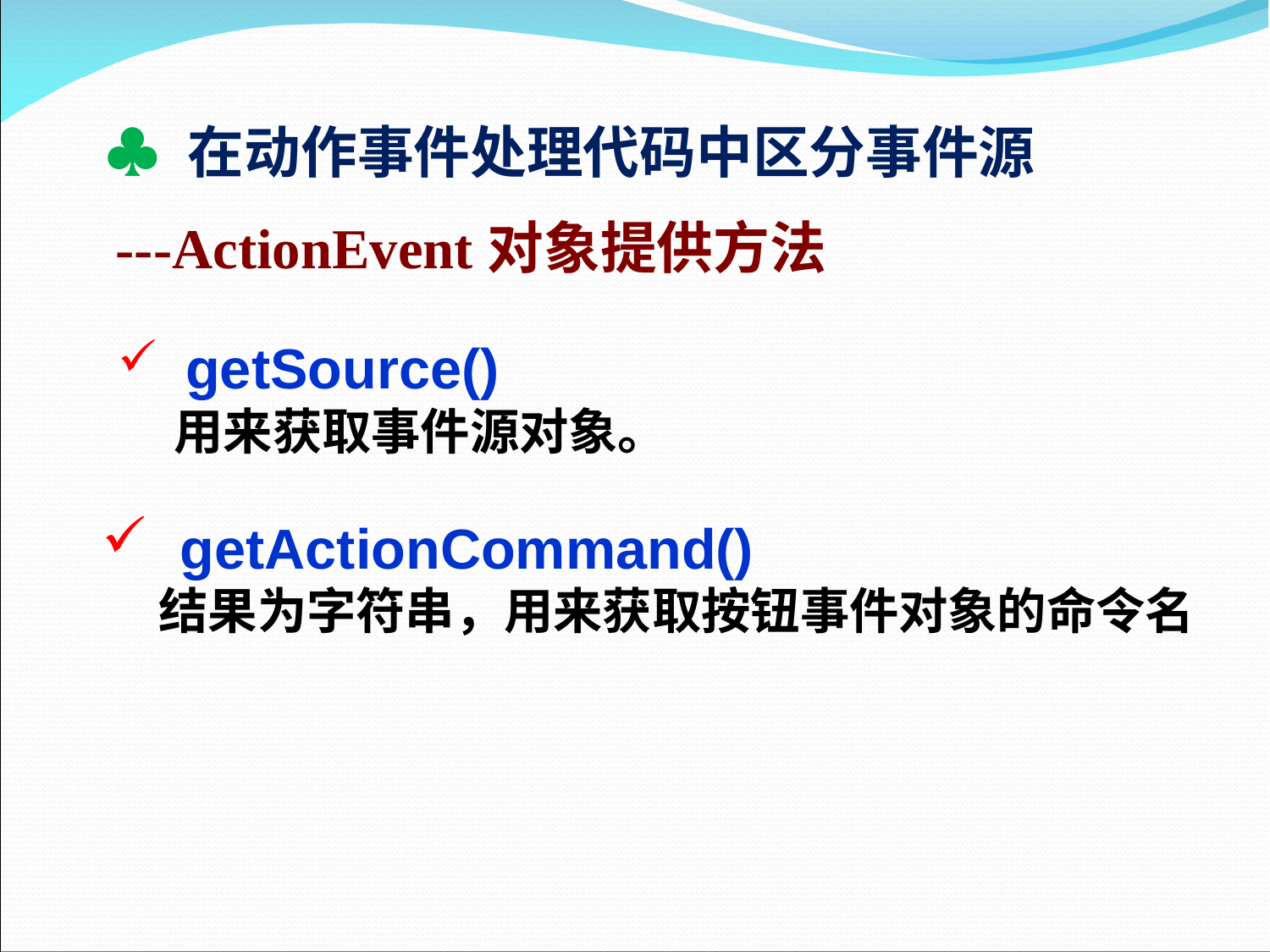

♣ 在动作事件处理代码中区分事件源
  ---ActionEvent对象提供方法

  getSource()
    用来获取事件源对象。
  getActionCommand()
    结果为字符串，用来获取按钮事件对象的命令名